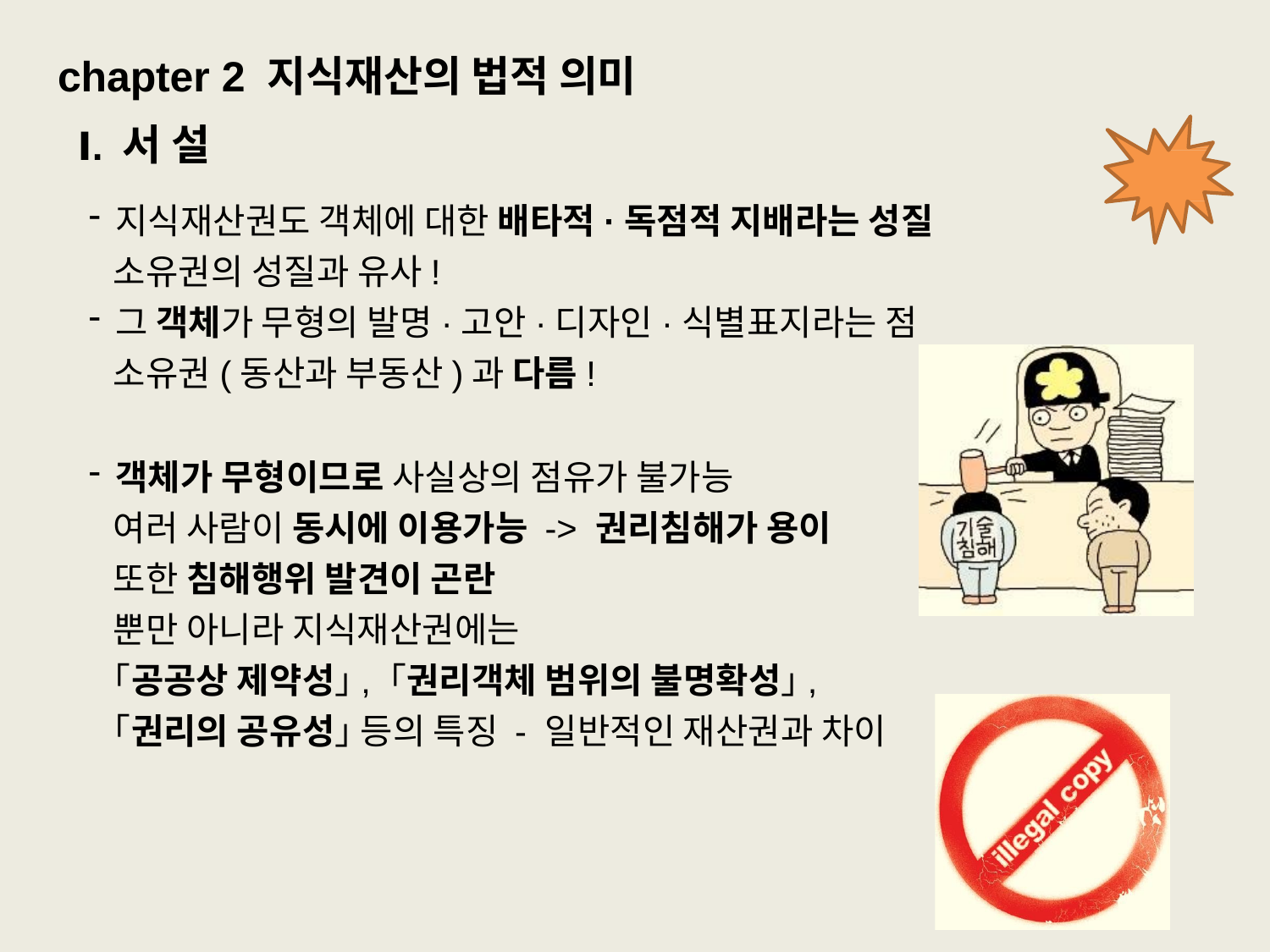

# chapter 2 지식재산의 법적 의미

Ⅰ. 서 설
지식재산권도 객체에 대한 배타적·독점적 지배라는 성질
소유권의 성질과 유사!
그 객체가 무형의 발명·고안·디자인·식별표지라는 점
소유권(동산과 부동산)과 다름!

객체가 무형이므로 사실상의 점유가 불가능
여러 사람이 동시에 이용가능 -> 권리침해가 용이
또한 침해행위 발견이 곤란
뿐만 아니라 지식재산권에는
｢공공상 제약성｣, ｢권리객체 범위의 불명확성｣,
｢권리의 공유성｣ 등의 특징 - 일반적인 재산권과 차이